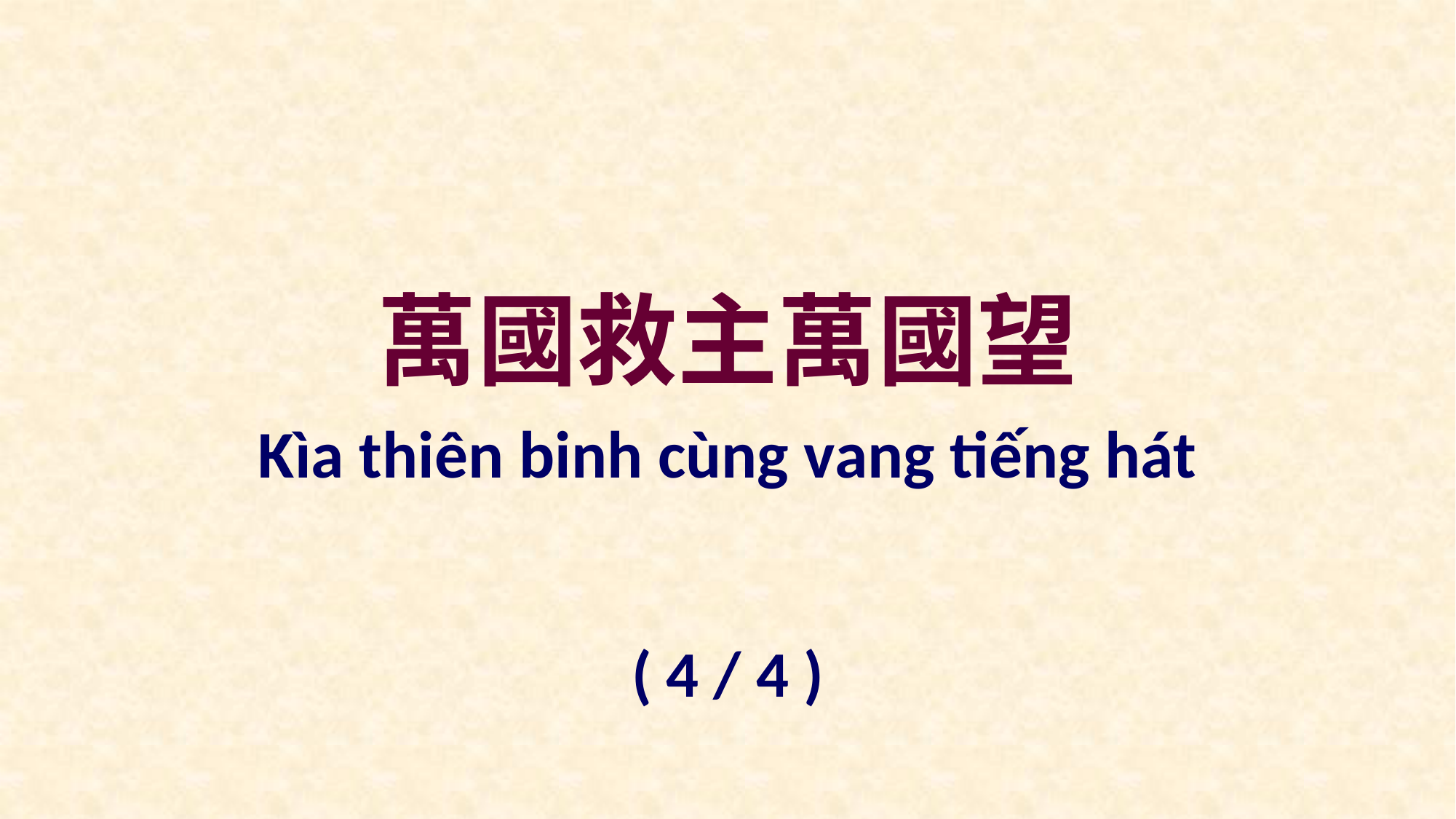

萬國救主萬國望
Kìa thiên binh cùng vang tiếng hát
( 4 / 4 )